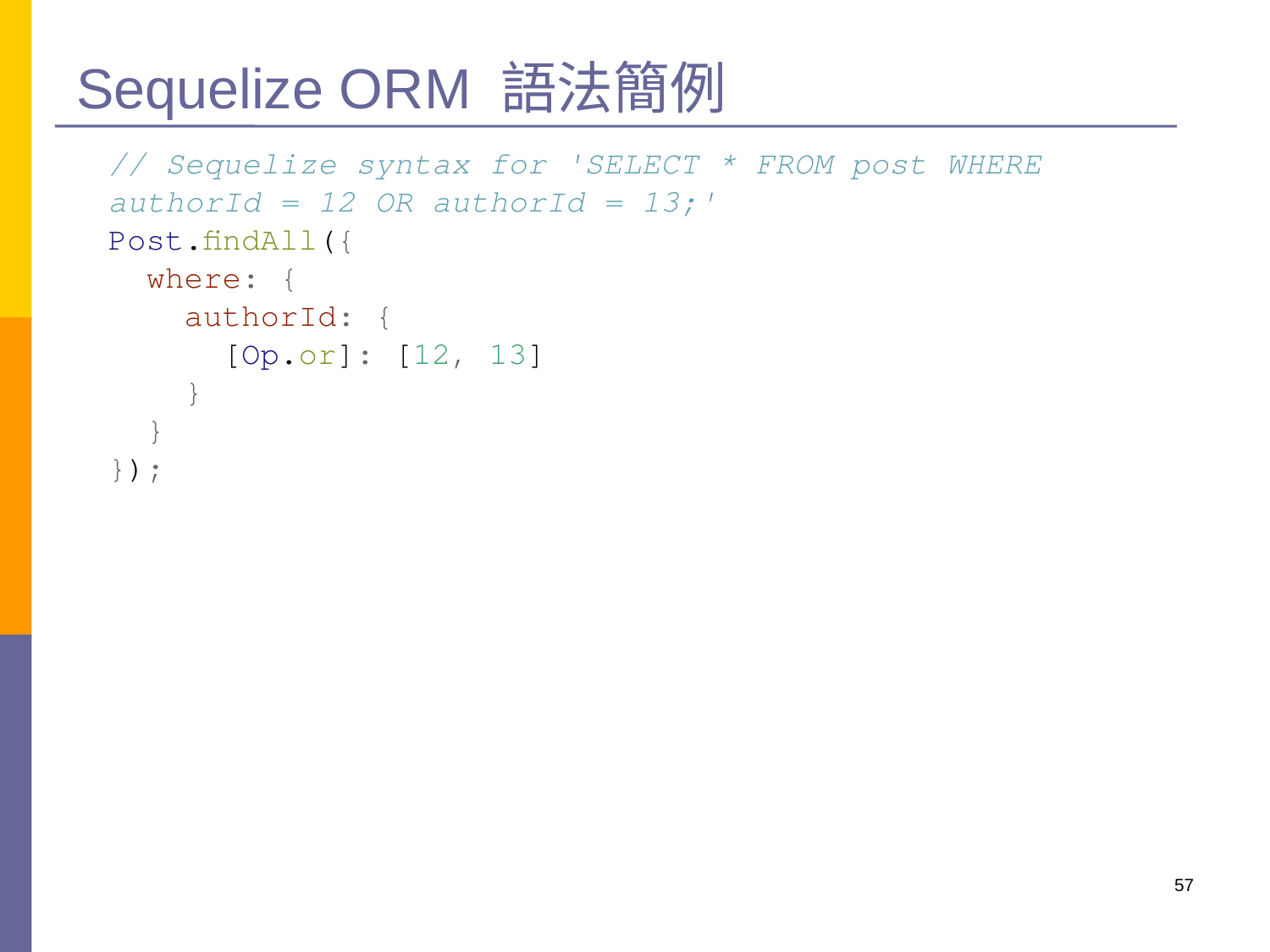

# Sequelize ORM 語法簡例
// Sequelize syntax for 'SELECT * FROM post WHERE authorId = 12 OR authorId = 13;'
Post.findAll({
  where: {
    authorId: {
      [Op.or]: [12, 13]
    }
  }
});
57